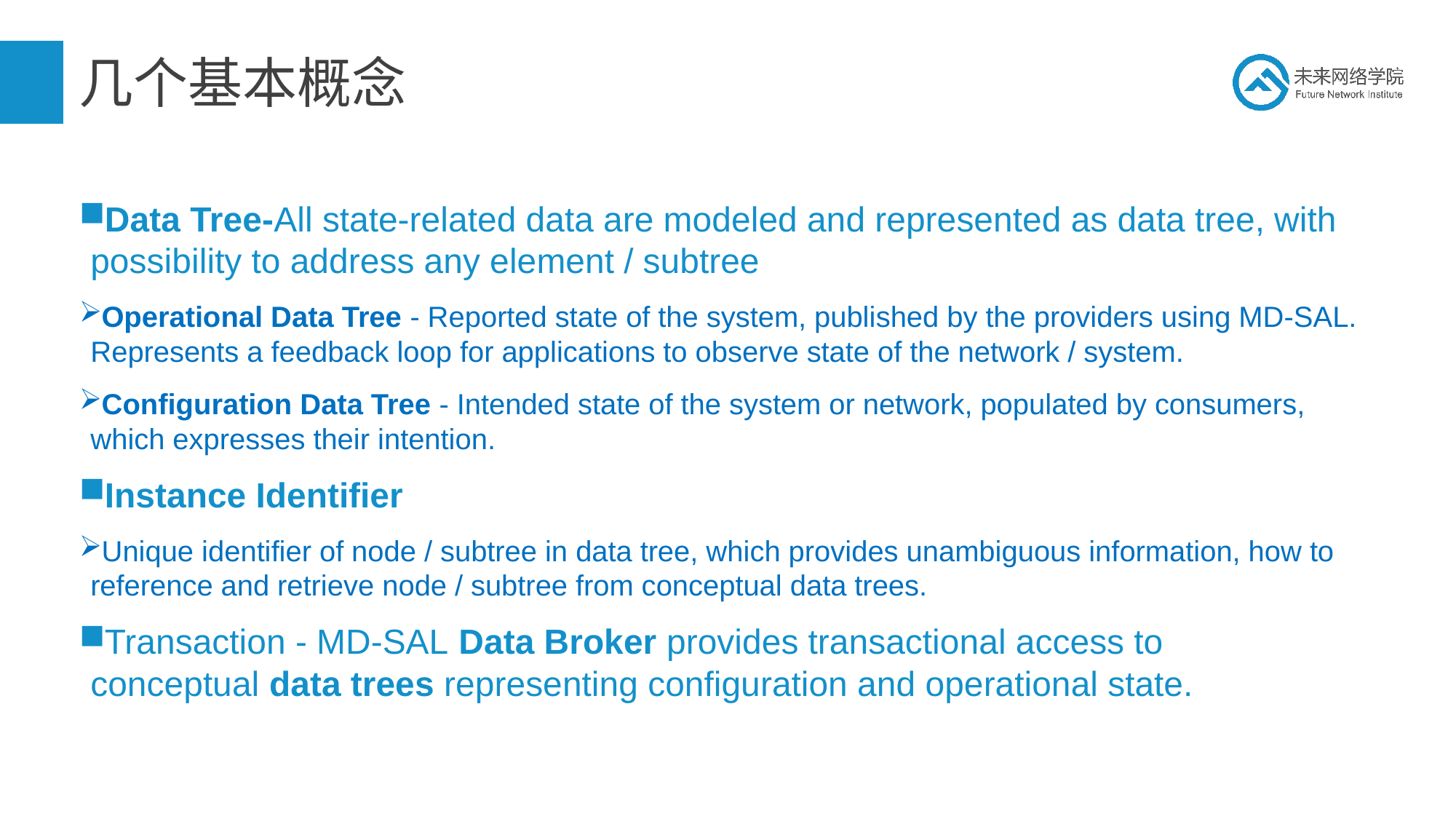

# 几个基本概念
Data Tree-All state-related data are modeled and represented as data tree, with possibility to address any element / subtree
Operational Data Tree - Reported state of the system, published by the providers using MD-SAL. Represents a feedback loop for applications to observe state of the network / system.
Configuration Data Tree - Intended state of the system or network, populated by consumers, which expresses their intention.
Instance Identifier
Unique identifier of node / subtree in data tree, which provides unambiguous information, how to reference and retrieve node / subtree from conceptual data trees.
Transaction - MD-SAL Data Broker provides transactional access to conceptual data trees representing configuration and operational state.